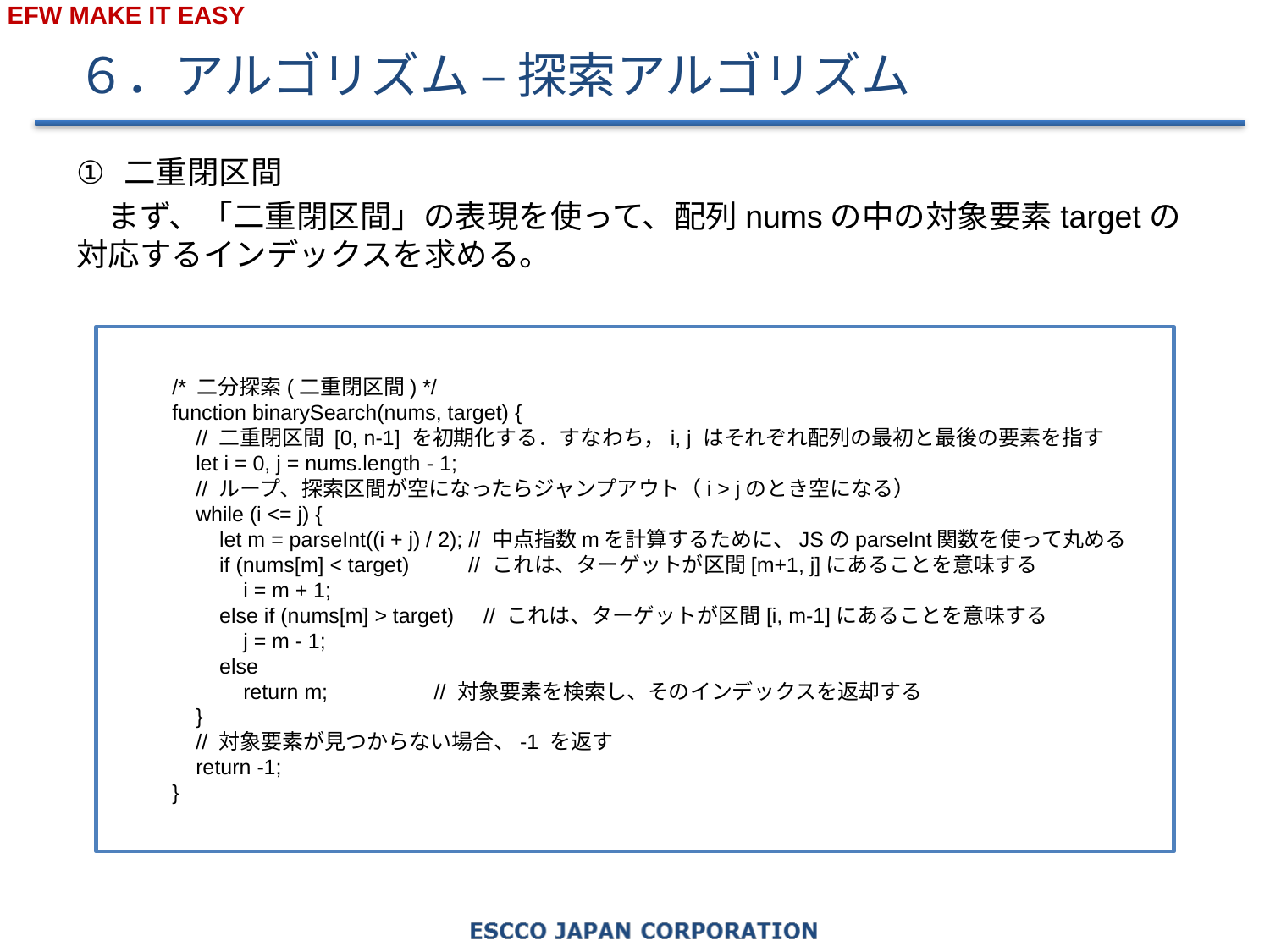

# ６．アルゴリズム – 探索アルゴリズム
二重閉区間
　まず、「二重閉区間」の表現を使って、配列numsの中の対象要素targetの対応するインデックスを求める。
/* 二分探索(二重閉区間) */
function binarySearch(nums, target) {
    // 二重閉区間 [0, n-1] を初期化する．すなわち，i, j はそれぞれ配列の最初と最後の要素を指す
    let i = 0, j = nums.length - 1;
    // ループ、探索区間が空になったらジャンプアウト（i > jのとき空になる）
    while (i <= j) {
        let m = parseInt((i + j) / 2); // 中点指数mを計算するために、JSのparseInt関数を使って丸める
        if (nums[m] < target)          // これは、ターゲットが区間[m+1, j]にあることを意味する
            i = m + 1;
        else if (nums[m] > target)     // これは、ターゲットが区間[i, m-1]にあることを意味する
            j = m - 1;
        else
            return m;                  // 対象要素を検索し、そのインデックスを返却する
    }
    // 対象要素が見つからない場合、-1 を返す
    return -1;
}